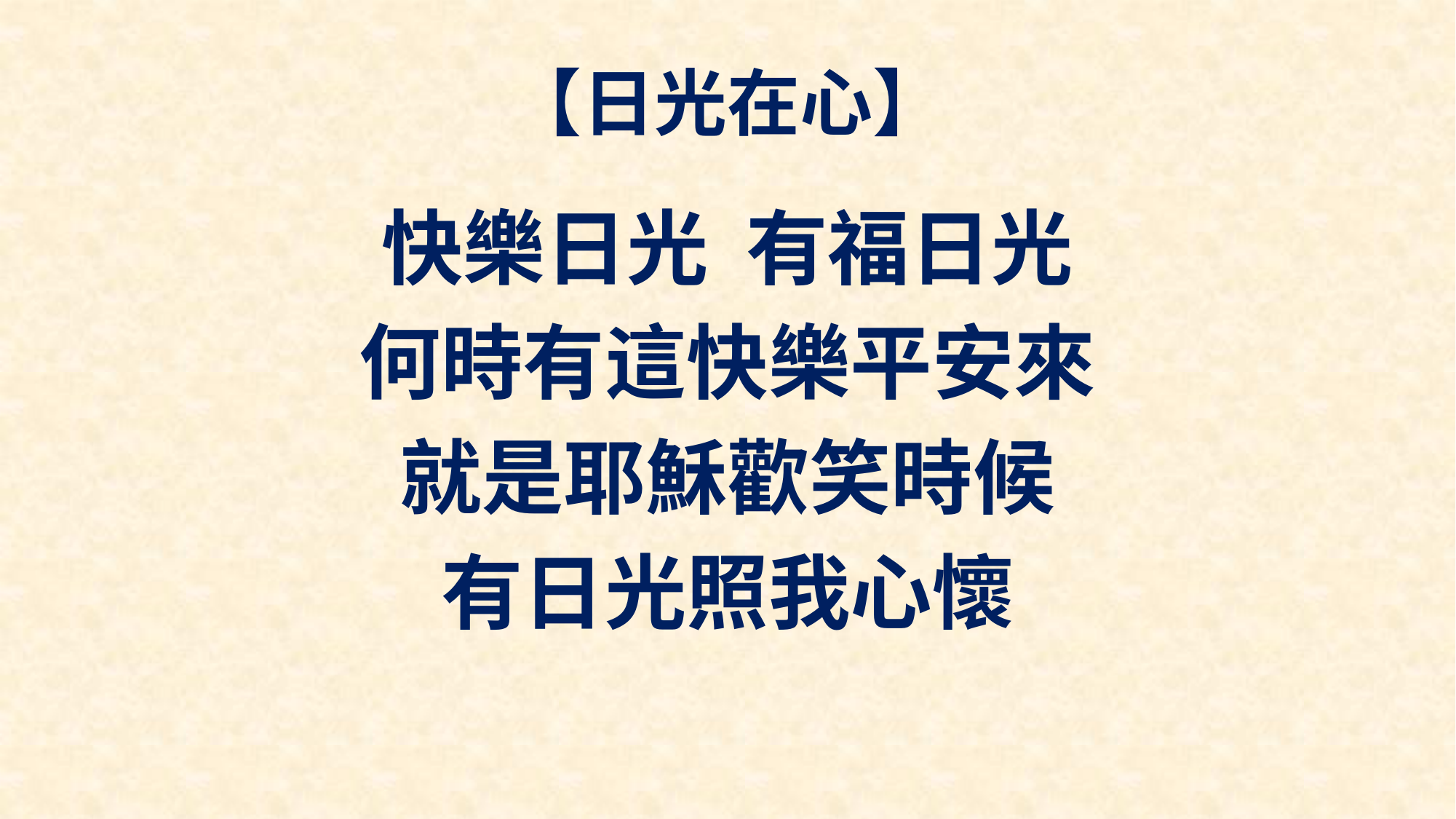

# 【日光在心】
快樂日光  有福日光
何時有這快樂平安來
就是耶穌歡笑時候
有日光照我心懷